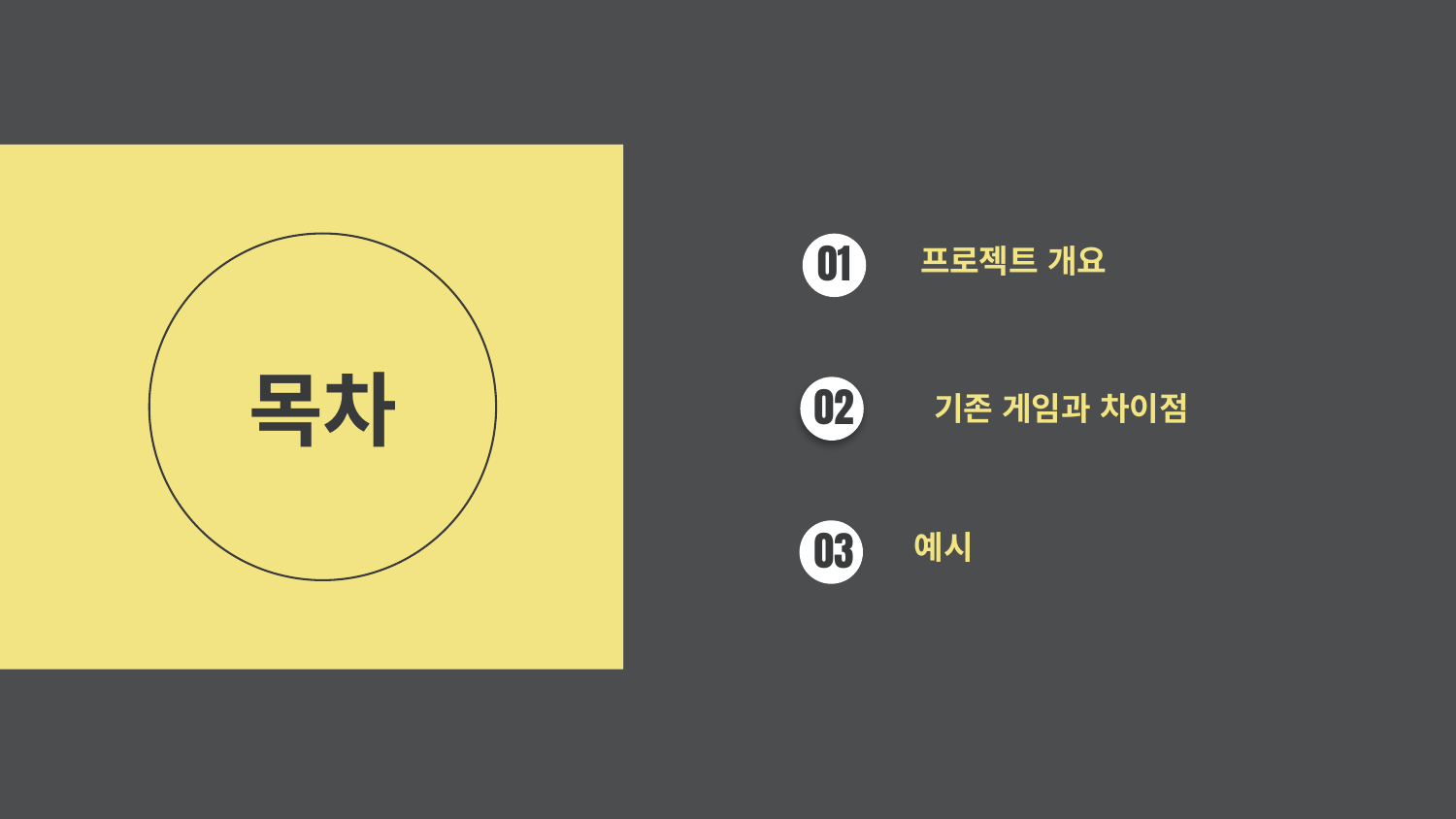

01

프로젝트 개요
02

기존 게임과 차이점
03

예시
목차